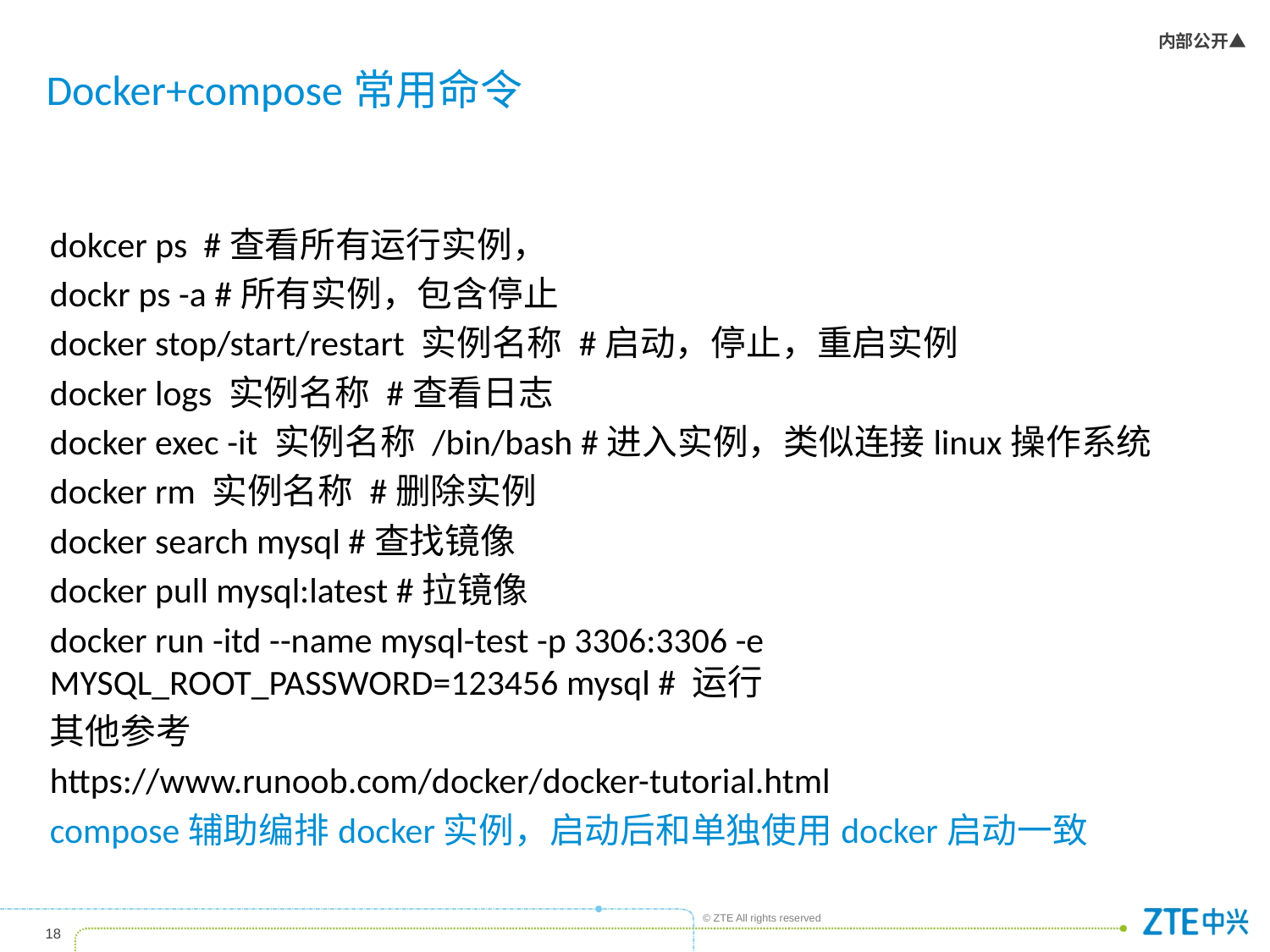

# Docker+compose常用命令
dokcer ps  #查看所有运行实例，
dockr ps -a #所有实例，包含停止
docker stop/start/restart 实例名称 #启动，停止，重启实例
docker logs 实例名称 #查看日志
docker exec -it 实例名称 /bin/bash #进入实例，类似连接linux操作系统
docker rm 实例名称 #删除实例
docker search mysql #查找镜像
docker pull mysql:latest #拉镜像
docker run -itd --name mysql-test -p 3306:3306 -e MYSQL_ROOT_PASSWORD=123456 mysql # 运行
其他参考
https://www.runoob.com/docker/docker-tutorial.html
compose辅助编排docker实例，启动后和单独使用docker启动一致